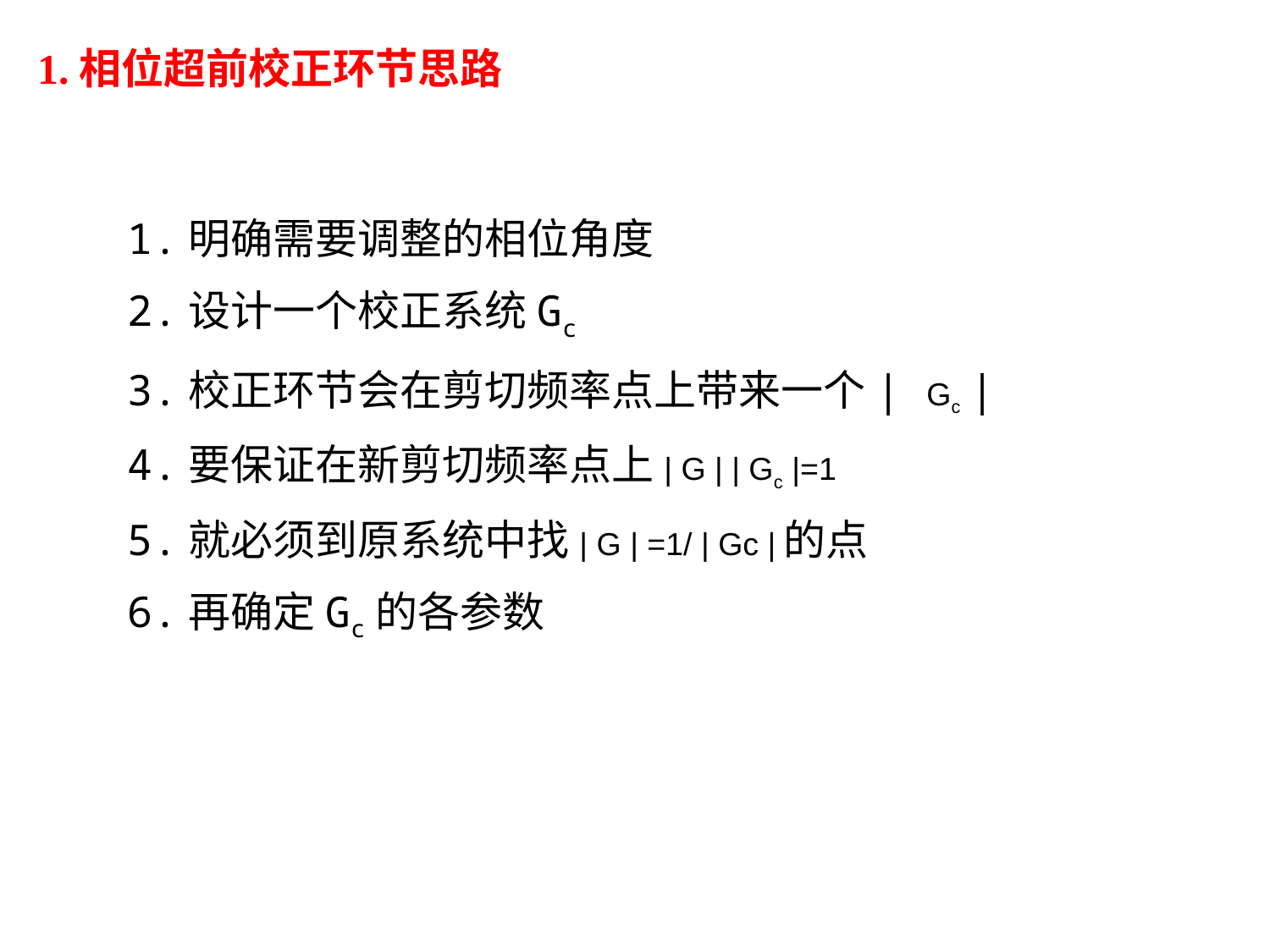

1.相位超前校正环节思路
1.明确需要调整的相位角度
2.设计一个校正系统Gc
3.校正环节会在剪切频率点上带来一个| Gc |
4.要保证在新剪切频率点上| G | | Gc |=1
5.就必须到原系统中找| G | =1/ | Gc |的点
6.再确定Gc的各参数